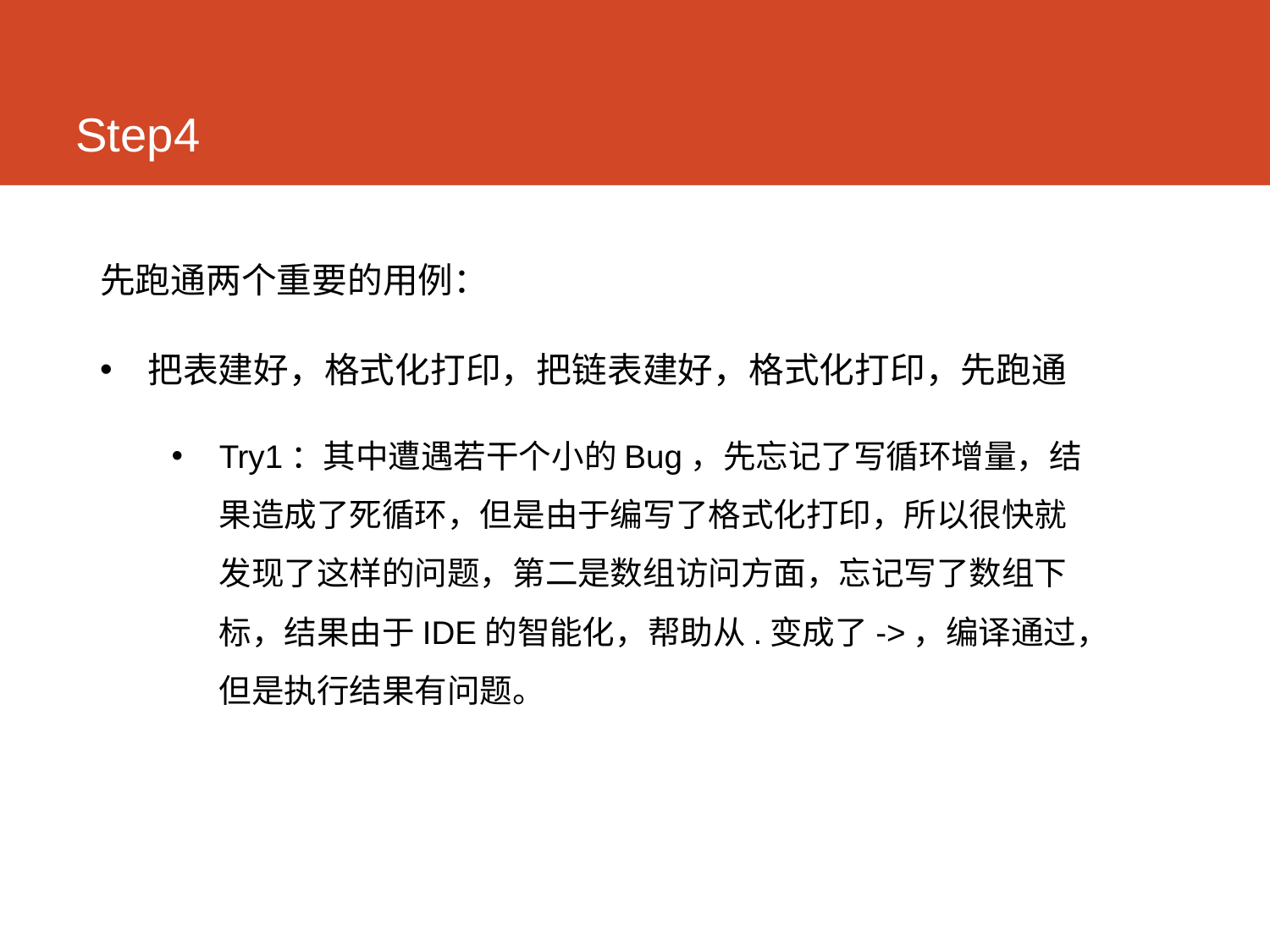

# Step4
先跑通两个重要的用例：
把表建好，格式化打印，把链表建好，格式化打印，先跑通
Try1：其中遭遇若干个小的Bug，先忘记了写循环增量，结果造成了死循环，但是由于编写了格式化打印，所以很快就发现了这样的问题，第二是数组访问方面，忘记写了数组下标，结果由于IDE的智能化，帮助从.变成了->，编译通过，但是执行结果有问题。